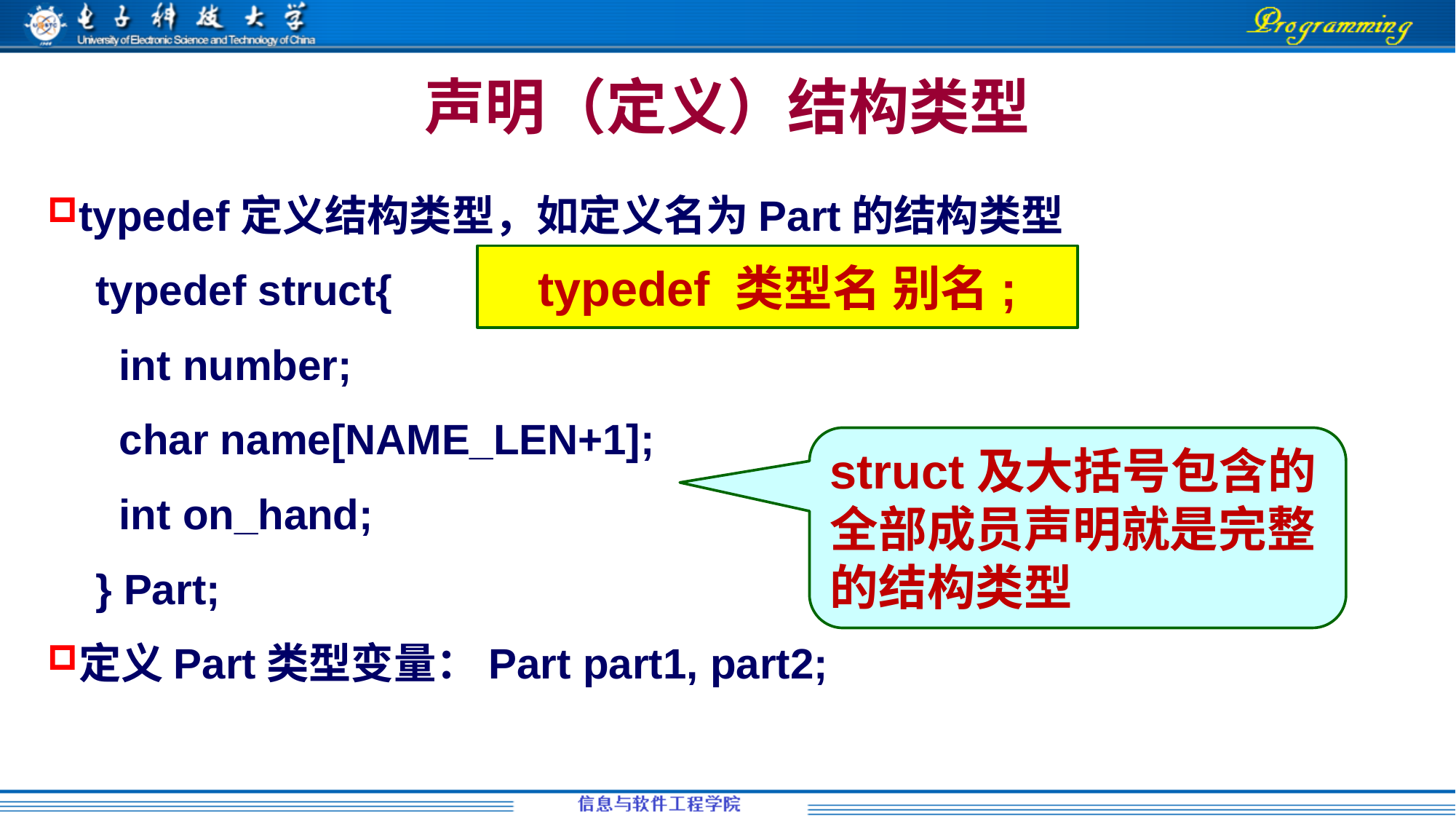

# 声明（定义）结构类型
typedef定义结构类型，如定义名为Part的结构类型
typedef struct{
  int number;
  char name[NAME_LEN+1];
  int on_hand;
} Part;
定义Part类型变量：Part part1, part2;
typedef 类型名 别名;
struct及大括号包含的全部成员声明就是完整的结构类型